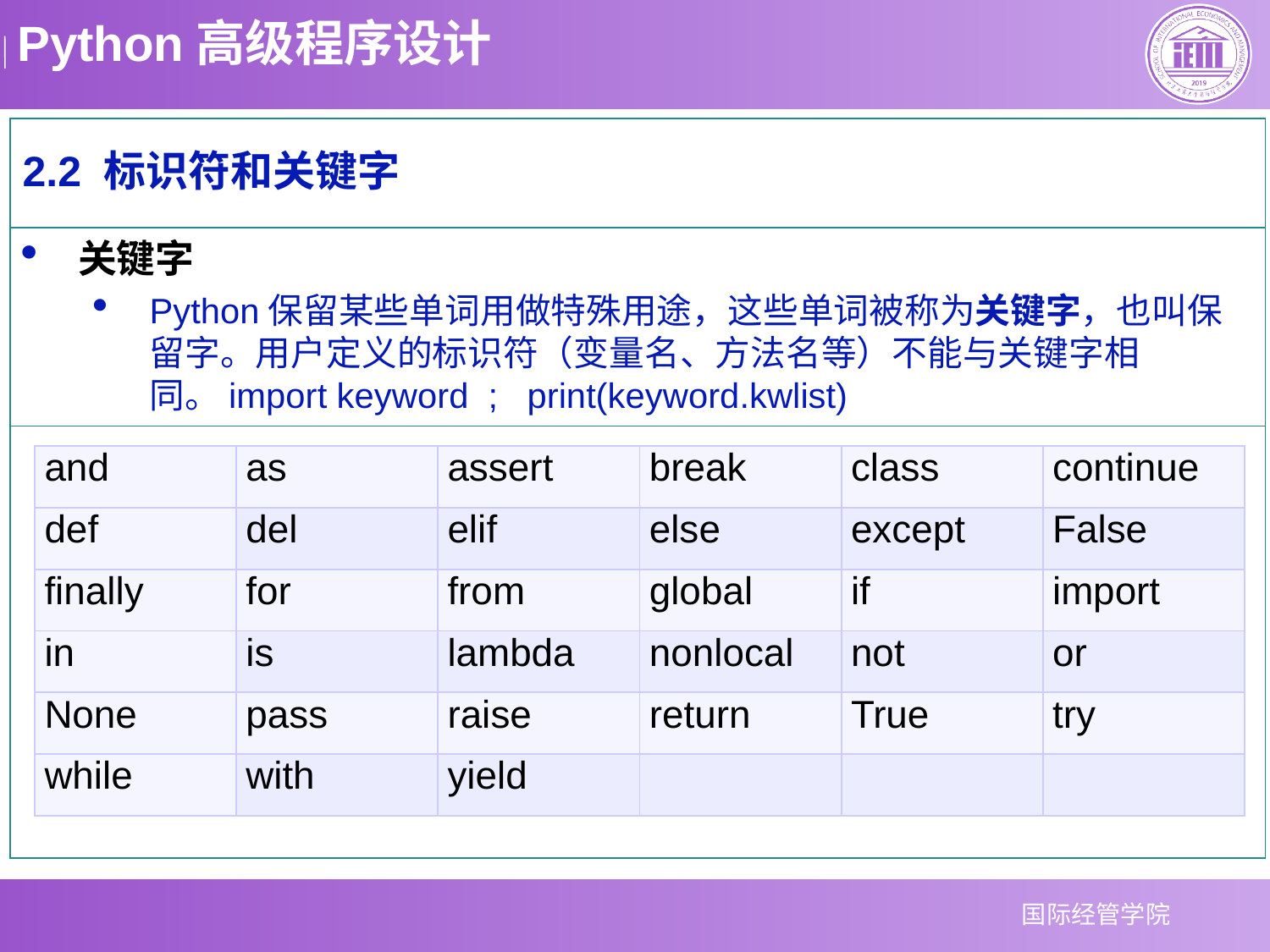

2.2 标识符和关键字
关键字
Python保留某些单词用做特殊用途，这些单词被称为关键字，也叫保留字。用户定义的标识符（变量名、方法名等）不能与关键字相同。import keyword  ;   print(keyword.kwlist)

| and | as | assert | break | class | continue |
| --- | --- | --- | --- | --- | --- |
| def | del | elif | else | except | False |
| finally | for | from | global | if | import |
| in | is | lambda | nonlocal | not | or |
| None | pass | raise | return | True | try |
| while | with | yield |  |  |  |